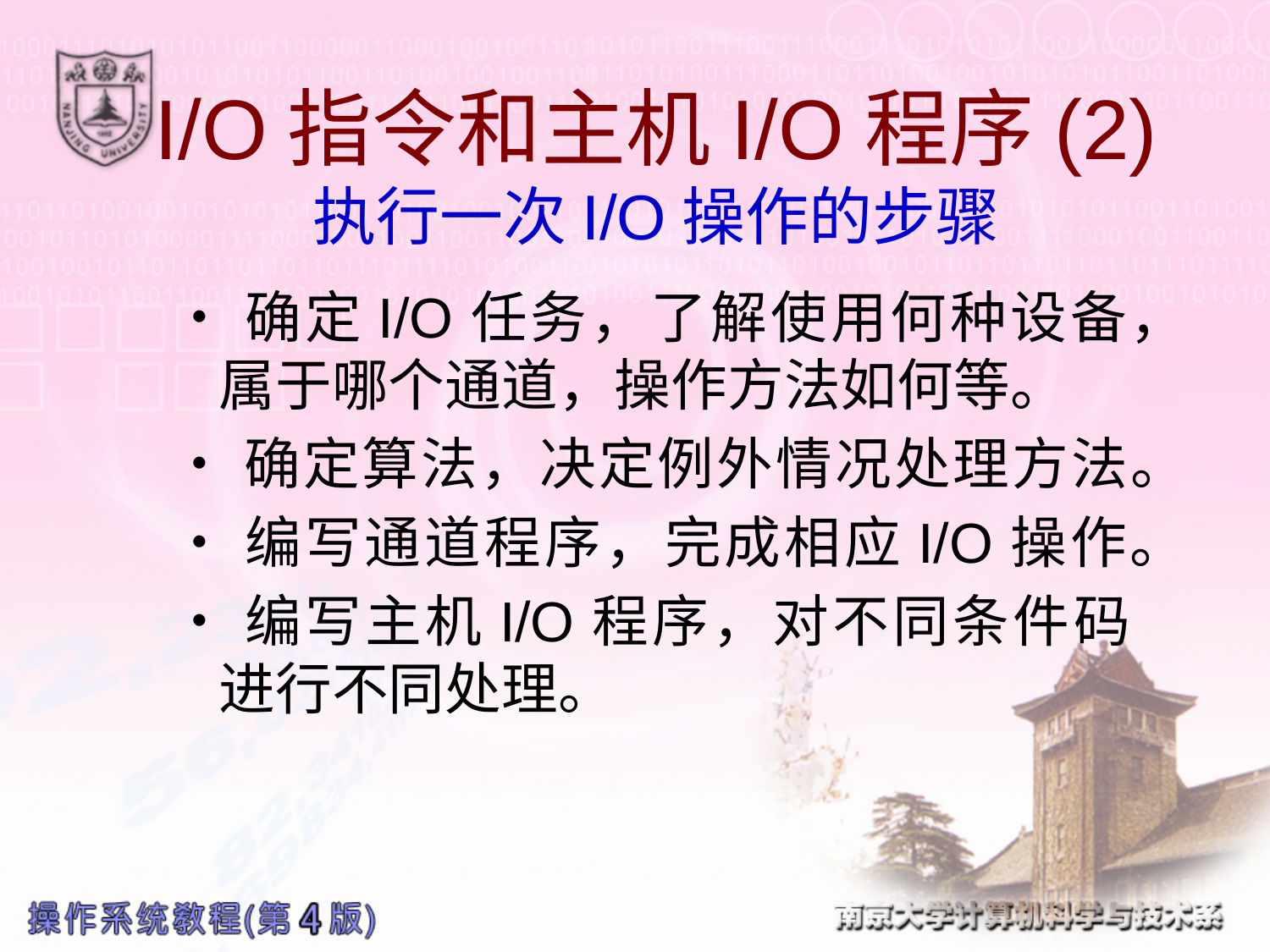

# I/O指令和主机I/O程序(2) 执行一次I/O操作的步骤
•确定I/O任务，了解使用何种设备，属于哪个通道，操作方法如何等。
•确定算法，决定例外情况处理方法。
•编写通道程序，完成相应I/O操作。
•编写主机I/O程序，对不同条件码进行不同处理。